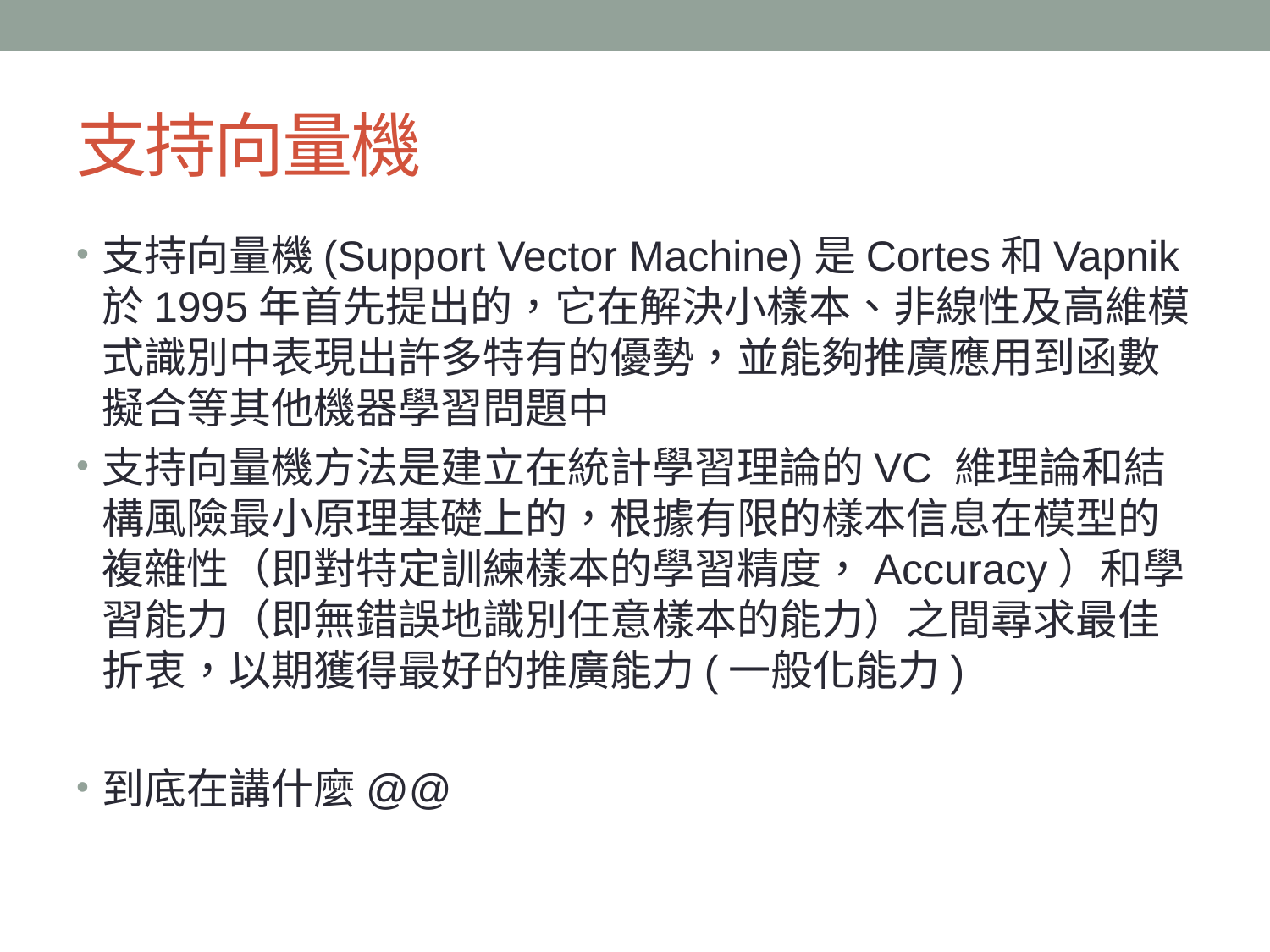

# 支持向量機
支持向量機(Support Vector Machine)是Cortes和Vapnik於1995年首先提出的，它在解決小樣本、非線性及高維模式識別中表現出許多特有的優勢，並能夠推廣應用到函數擬合等其他機器學習問題中
支持向量機方法是建立在統計學習理論的VC 維理論和結構風險最小原理基礎上的，根據有限的樣本信息在模型的複雜性（即對特定訓練樣本的學習精度，Accuracy）和學習能力（即無錯誤地識別任意樣本的能力）之間尋求最佳折衷，以期獲得最好的推廣能力(一般化能力)

到底在講什麼@@